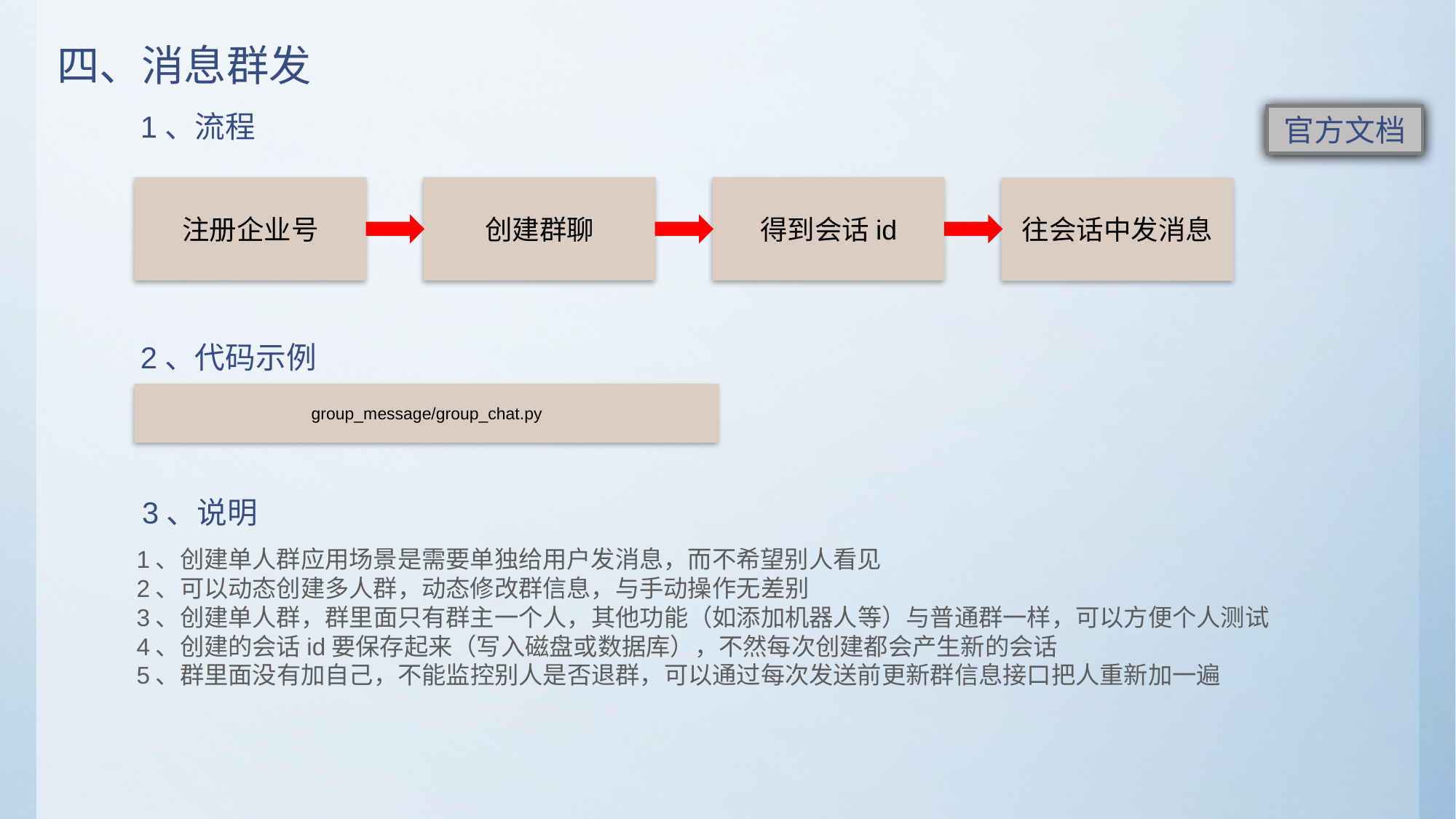

# 四、消息群发
1、流程
官方文档
注册企业号
创建群聊
得到会话id
往会话中发消息

2、代码示例
group_message/group_chat.py
3、说明
1、创建单人群应用场景是需要单独给用户发消息，而不希望别人看见
2、可以动态创建多人群，动态修改群信息，与手动操作无差别
3、创建单人群，群里面只有群主一个人，其他功能（如添加机器人等）与普通群一样，可以方便个人测试
4、创建的会话id要保存起来（写入磁盘或数据库），不然每次创建都会产生新的会话
5、群里面没有加自己，不能监控别人是否退群，可以通过每次发送前更新群信息接口把人重新加一遍